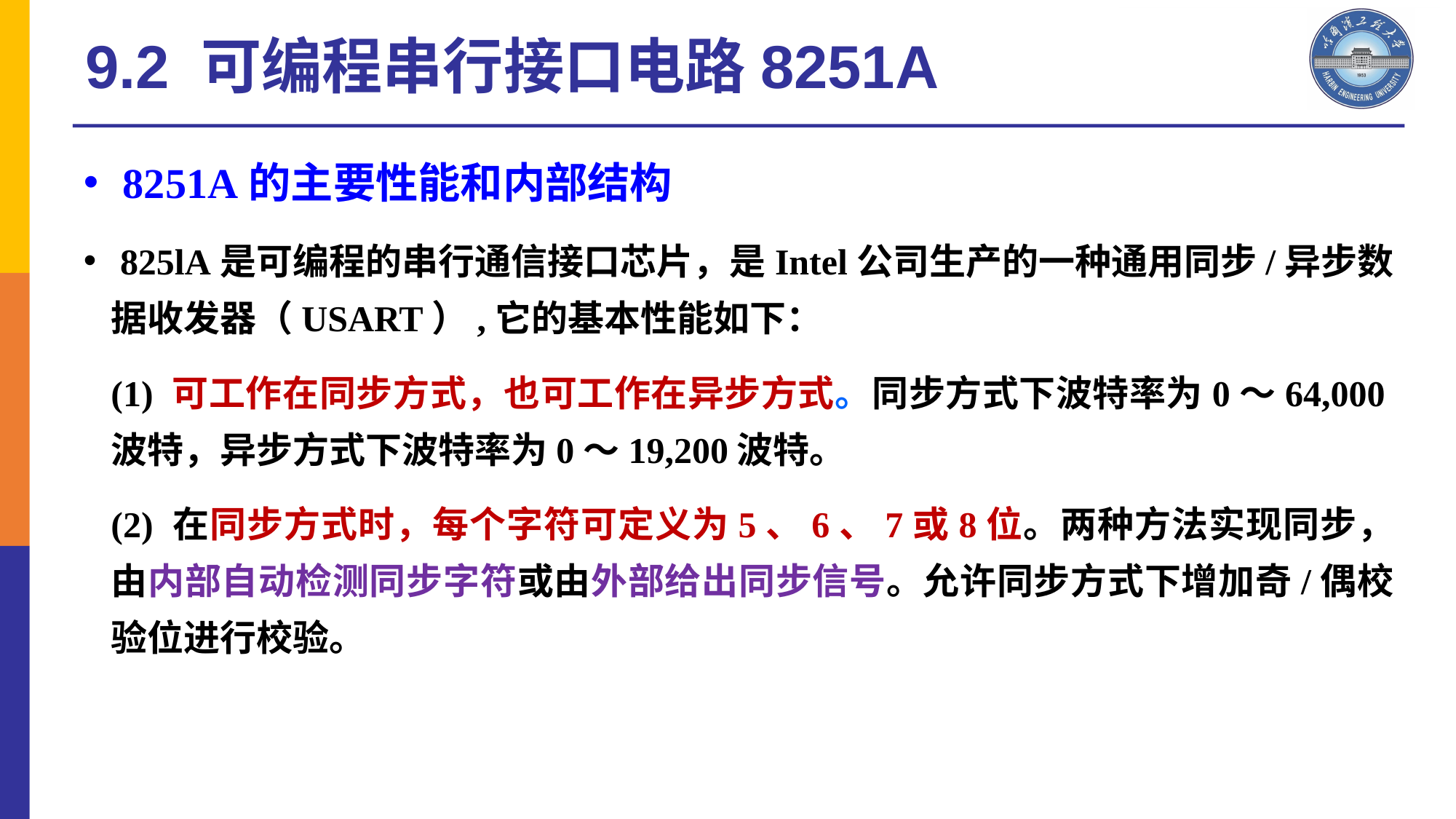

9.2 可编程串行接口电路8251A
 8251A的主要性能和内部结构
 825lA是可编程的串行通信接口芯片，是Intel公司生产的一种通用同步/异步数据收发器（USART）,它的基本性能如下：
	(1) 可工作在同步方式，也可工作在异步方式。同步方式下波特率为0～64,000波特，异步方式下波特率为0～19,200波特。
	(2) 在同步方式时，每个字符可定义为5、6、7或8位。两种方法实现同步，由内部自动检测同步字符或由外部给出同步信号。允许同步方式下增加奇/偶校验位进行校验。